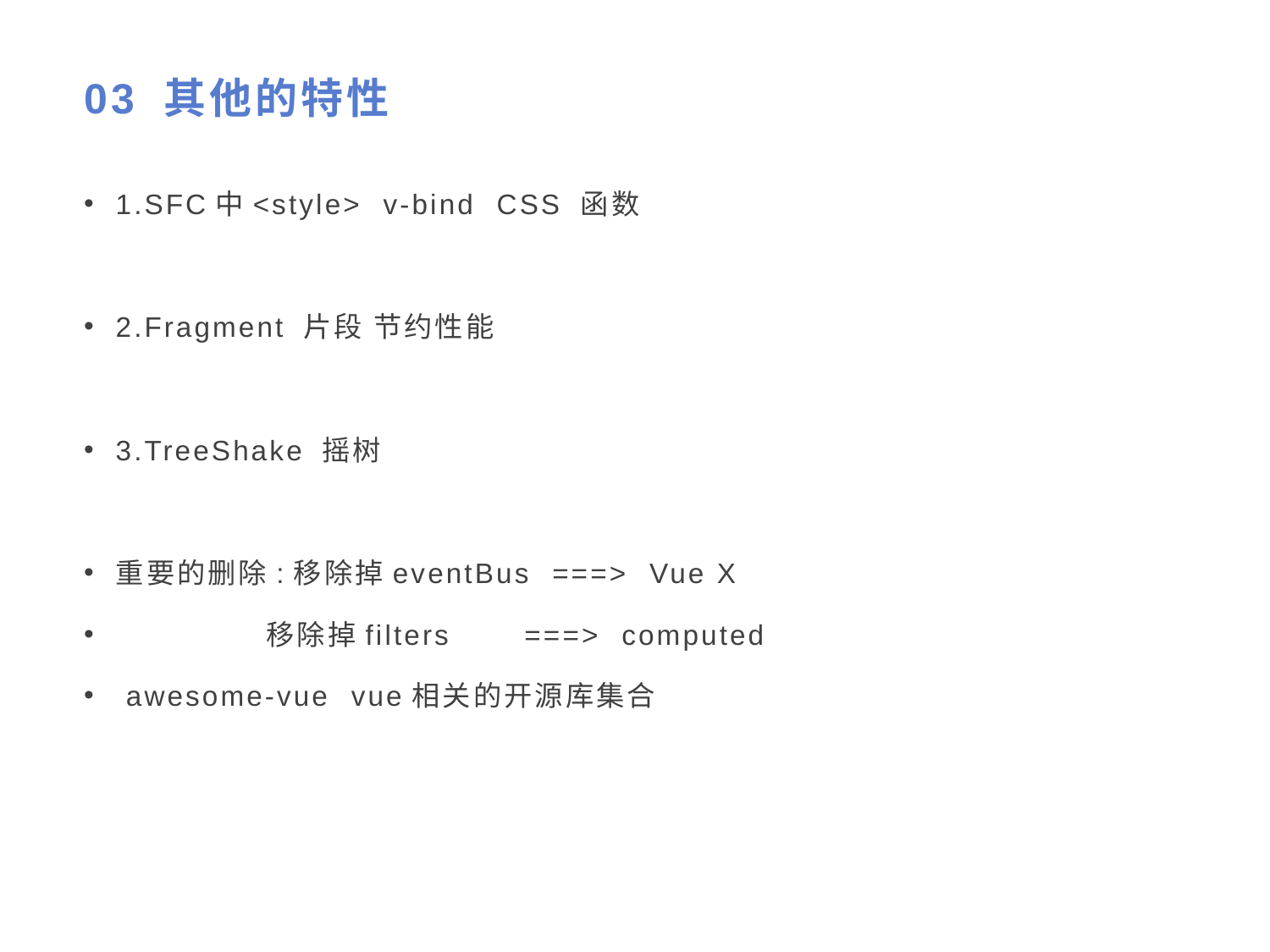

# 03 其他的特性
1.SFC中<style>  v-bind  CSS 函数

2.Fragment 片段 节约性能

3.TreeShake 摇树

重要的删除:移除掉eventBus  ===>  Vue X
                移除掉filters       ===>  computed
 awesome-vue  vue相关的开源库集合